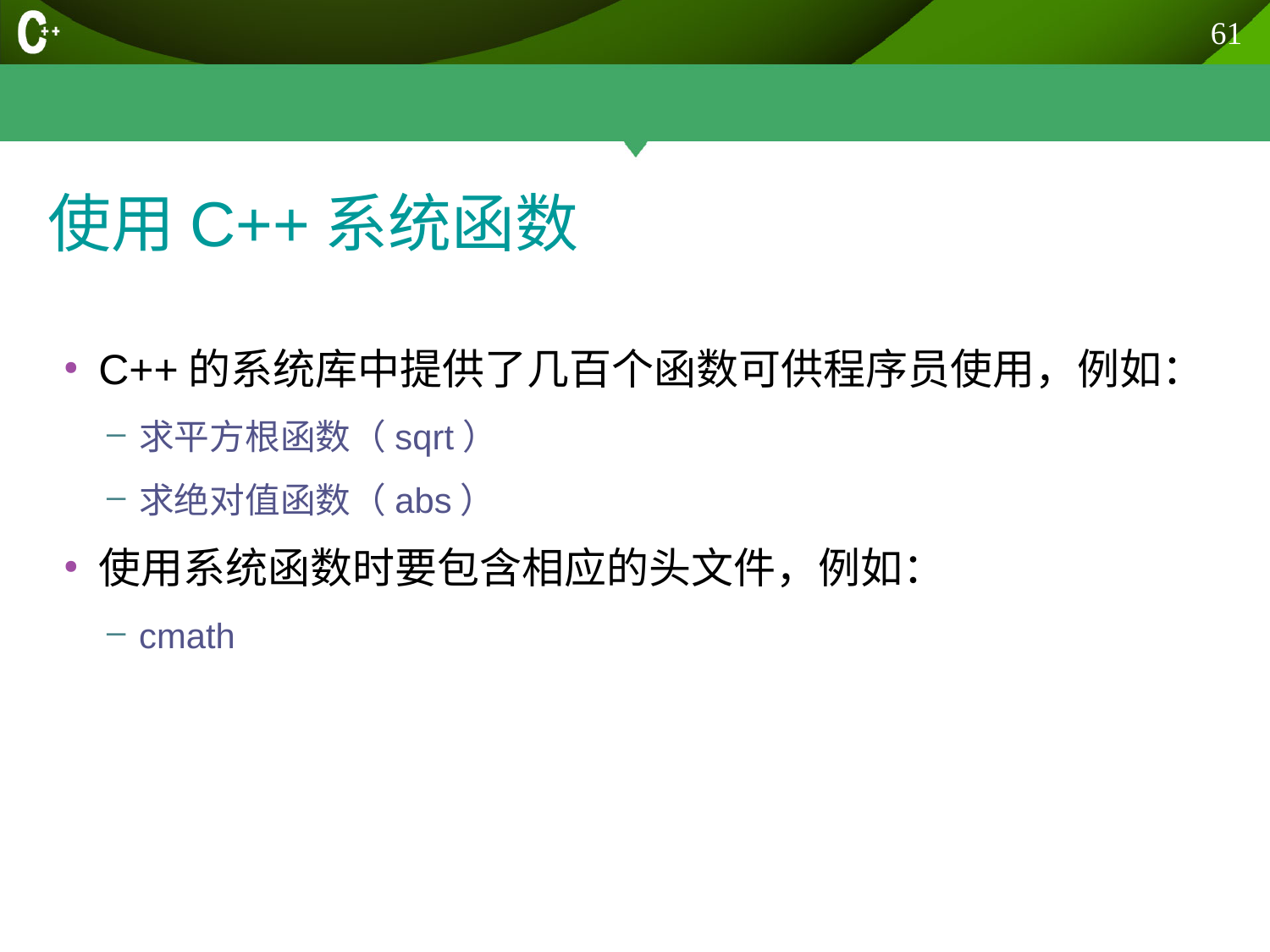

61
# 使用C++系统函数
C++的系统库中提供了几百个函数可供程序员使用，例如：
求平方根函数（sqrt）
求绝对值函数（abs）
使用系统函数时要包含相应的头文件，例如：
cmath